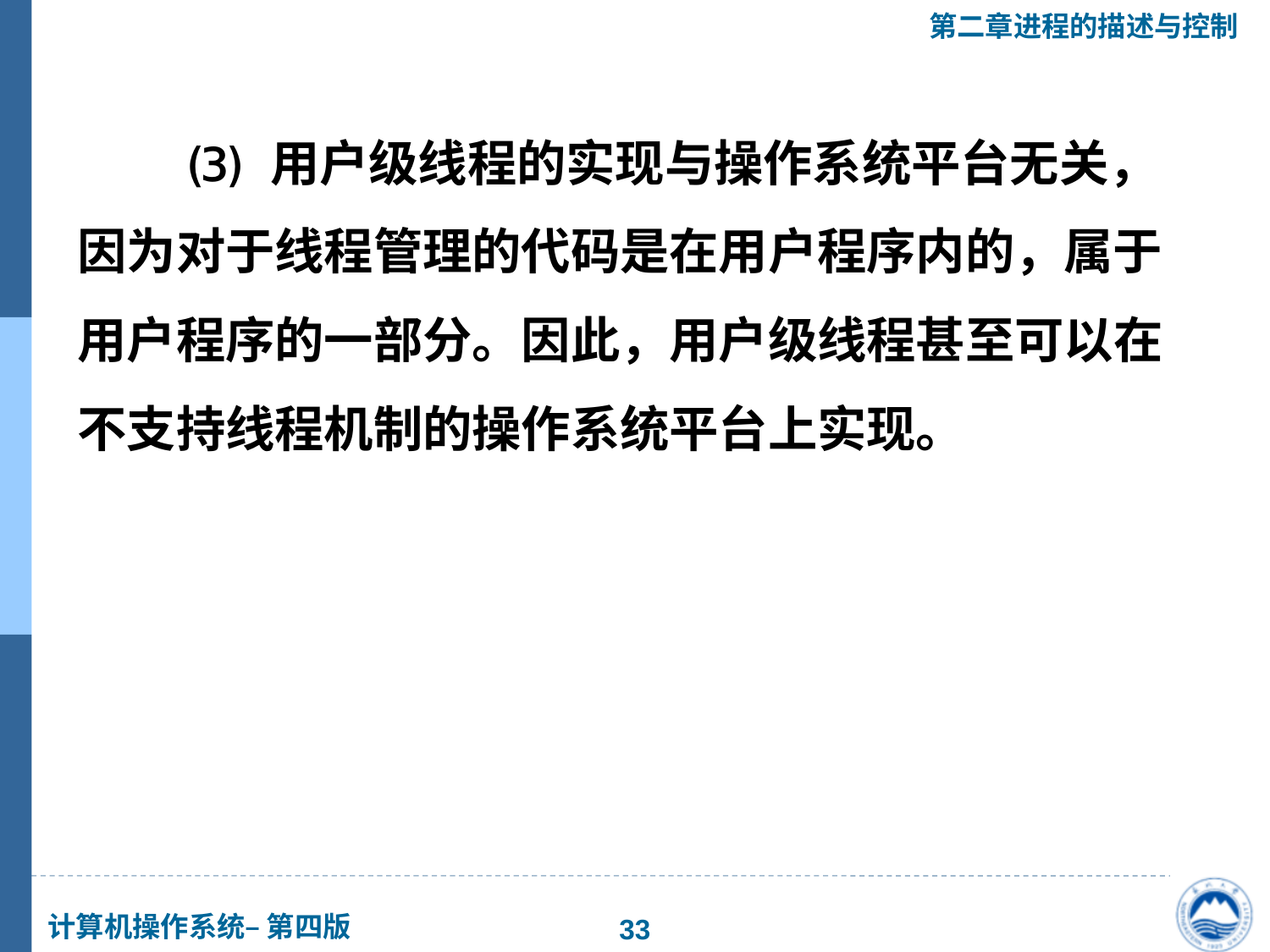

(3) 用户级线程的实现与操作系统平台无关，因为对于线程管理的代码是在用户程序内的，属于用户程序的一部分。因此，用户级线程甚至可以在不支持线程机制的操作系统平台上实现。